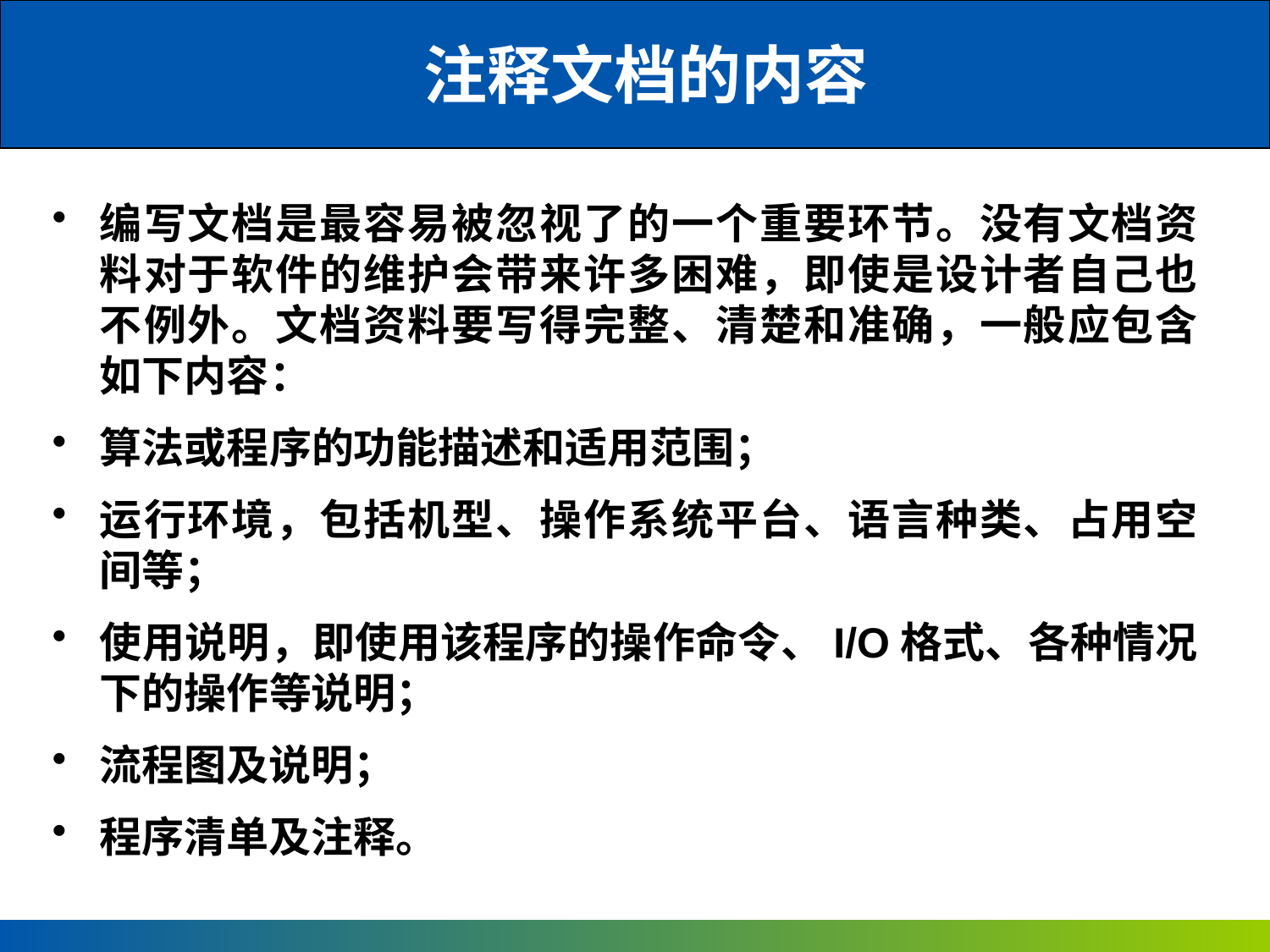

注释文档的内容
编写文档是最容易被忽视了的一个重要环节。没有文档资料对于软件的维护会带来许多困难，即使是设计者自己也不例外。文档资料要写得完整、清楚和准确，一般应包含如下内容：
算法或程序的功能描述和适用范围；
运行环境，包括机型、操作系统平台、语言种类、占用空间等；
使用说明，即使用该程序的操作命令、I/O格式、各种情况下的操作等说明；
流程图及说明；
程序清单及注释。